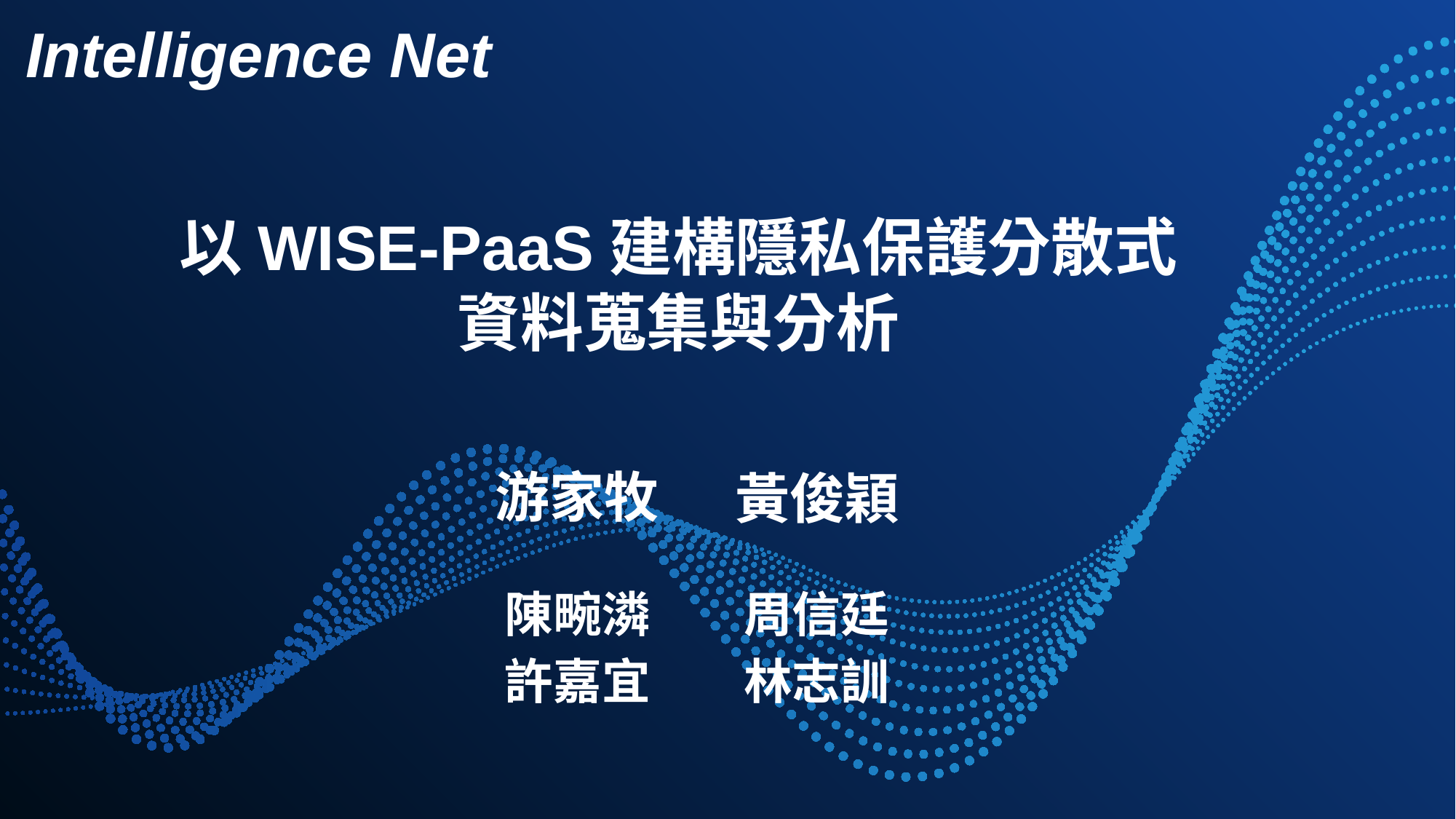

Intelligence Net
以WISE-PaaS建構隱私保護分散式資料蒐集與分析
游家牧
黃俊穎
陳畹潾
周信廷
許嘉宜
林志訓